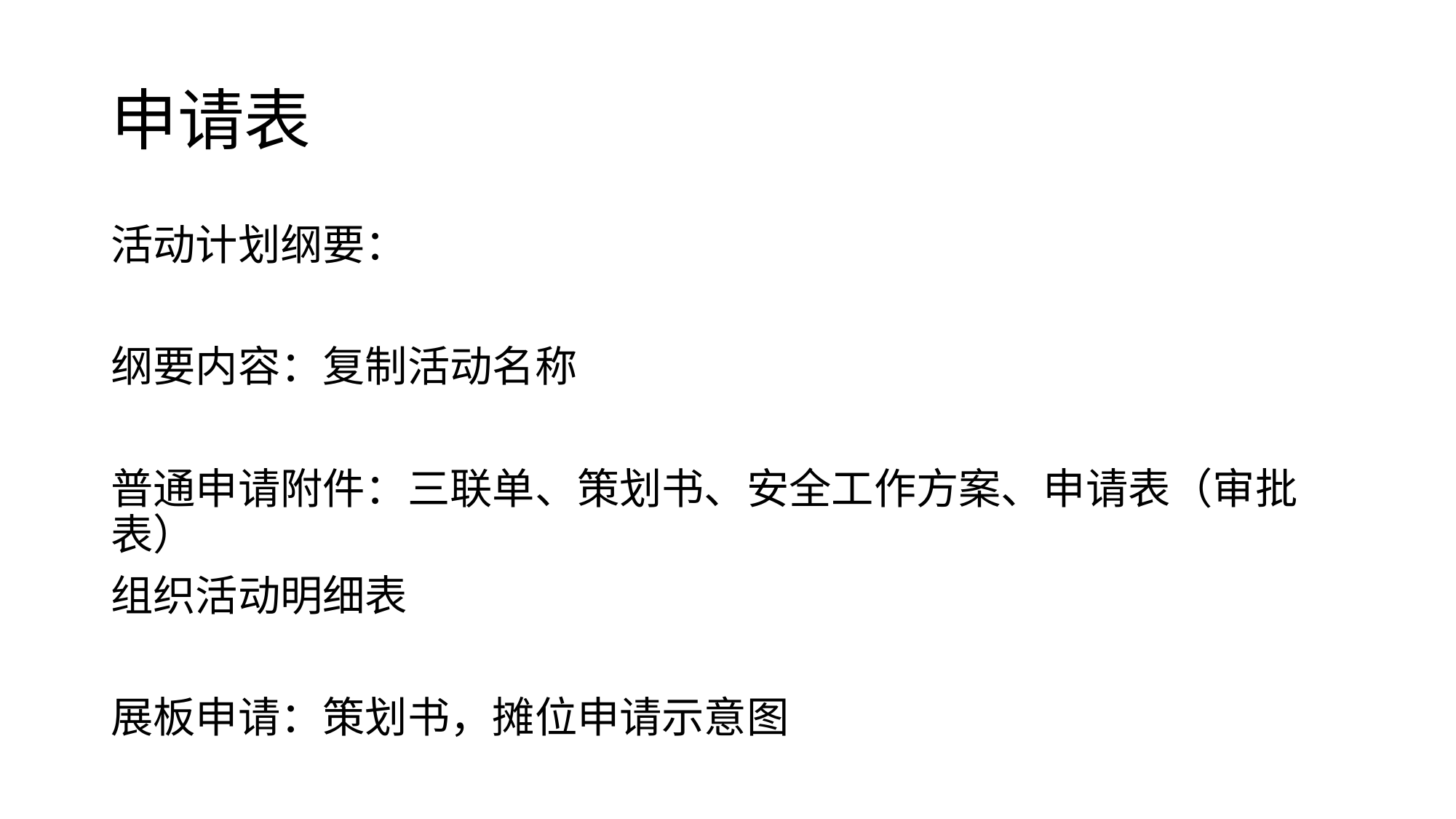

# 申请表
活动计划纲要：

纲要内容：复制活动名称

普通申请附件：三联单、策划书、安全工作方案、申请表（审批表）
组织活动明细表

展板申请：策划书，摊位申请示意图